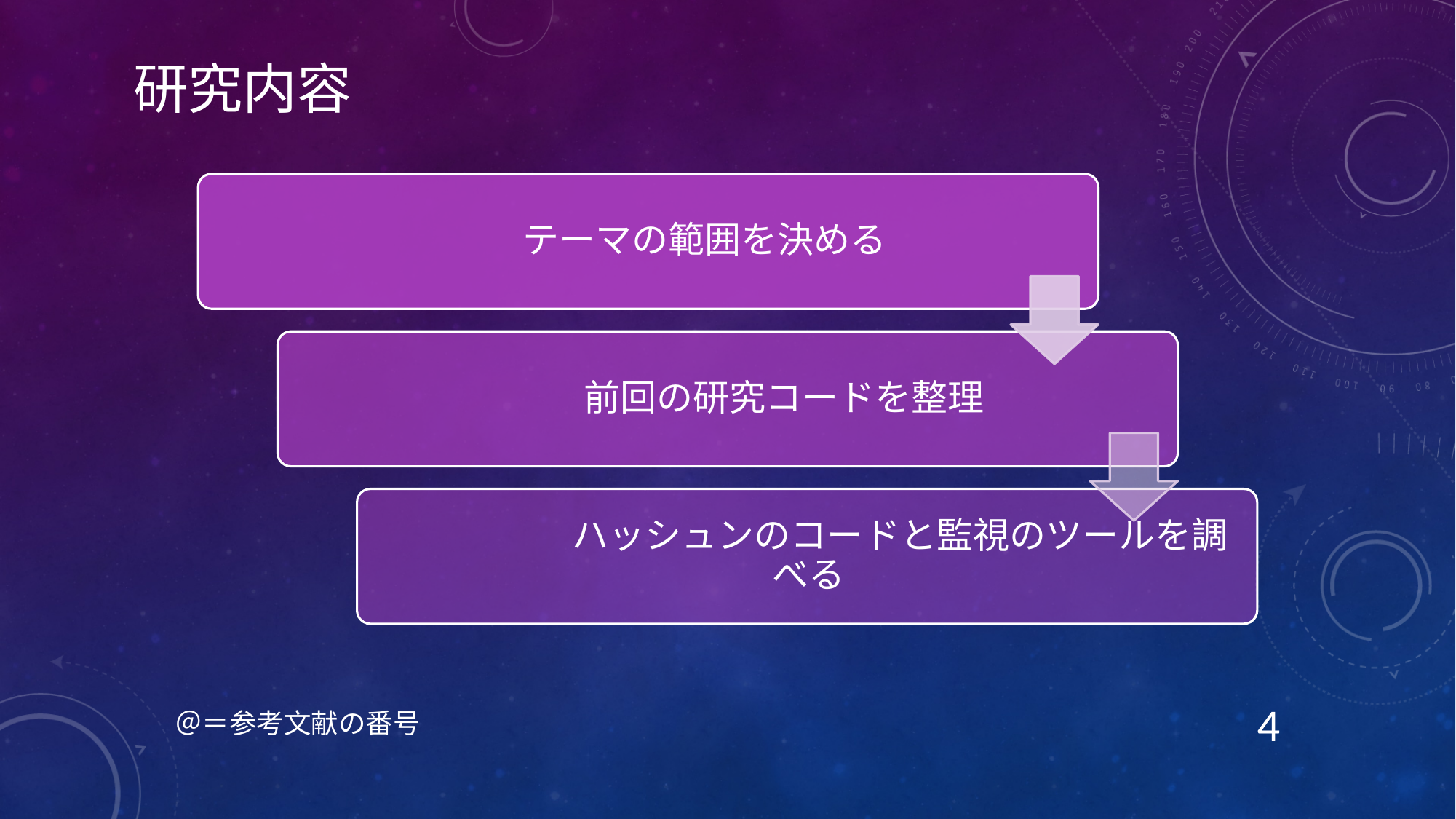

# 研究内容
　　　テーマの範囲を決める
　　　前回の研究コードを整理
　　　　　ハッシュンのコードと監視のツールを調べる

＠＝参考文献の番号
4